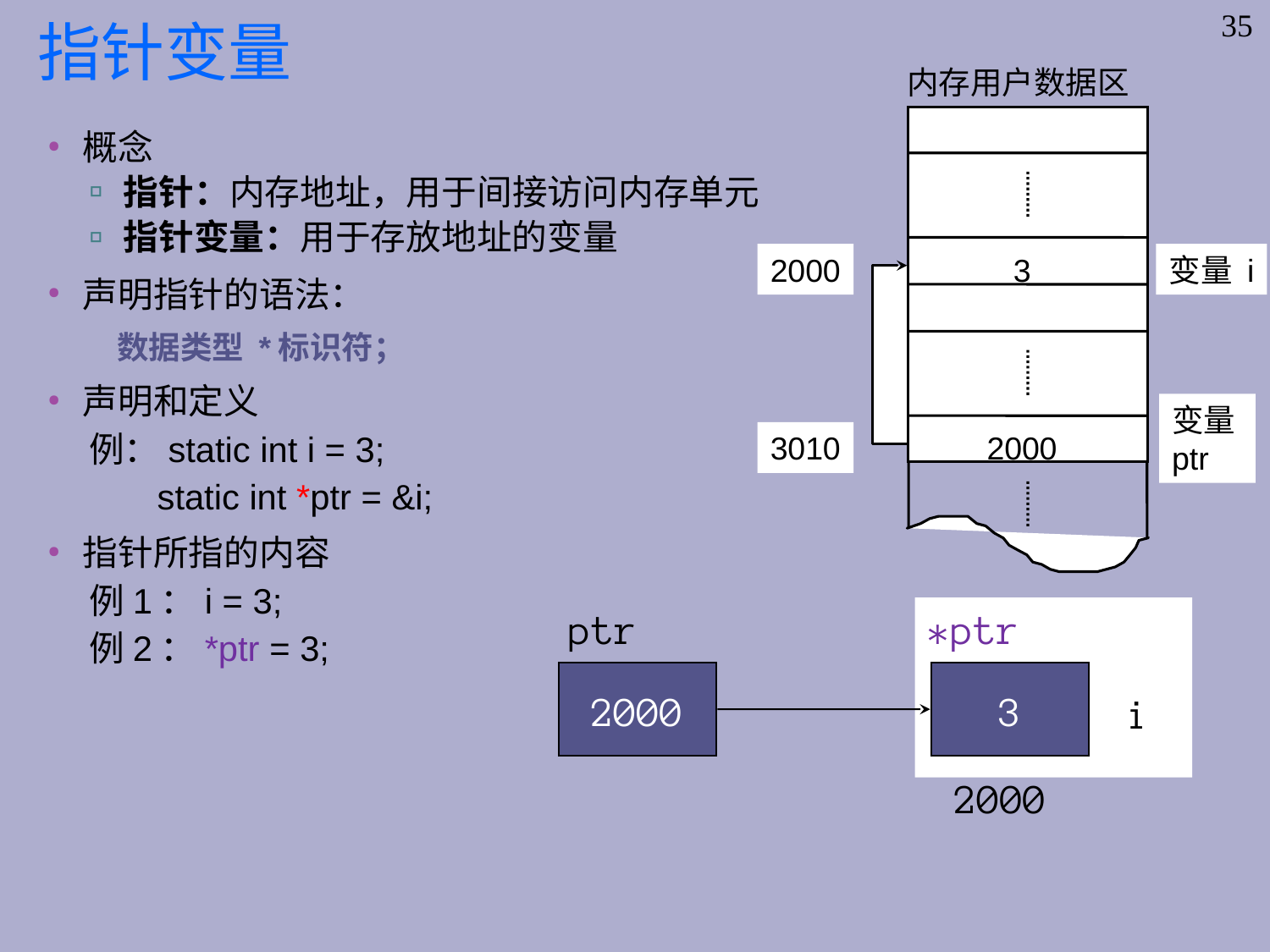

# 指针变量
35
内存用户数据区

2000
3
变量 i

变量
ptr
3010
2000
概念
指针：内存地址，用于间接访问内存单元
指针变量：用于存放地址的变量
声明指针的语法：
   数据类型 *标识符；
声明和定义
例：static int i = 3;
       static int *ptr = &i;
指针所指的内容
例1：i = 3;
例2：*ptr = 3;
ptr

*ptr
2000
3
i

2000